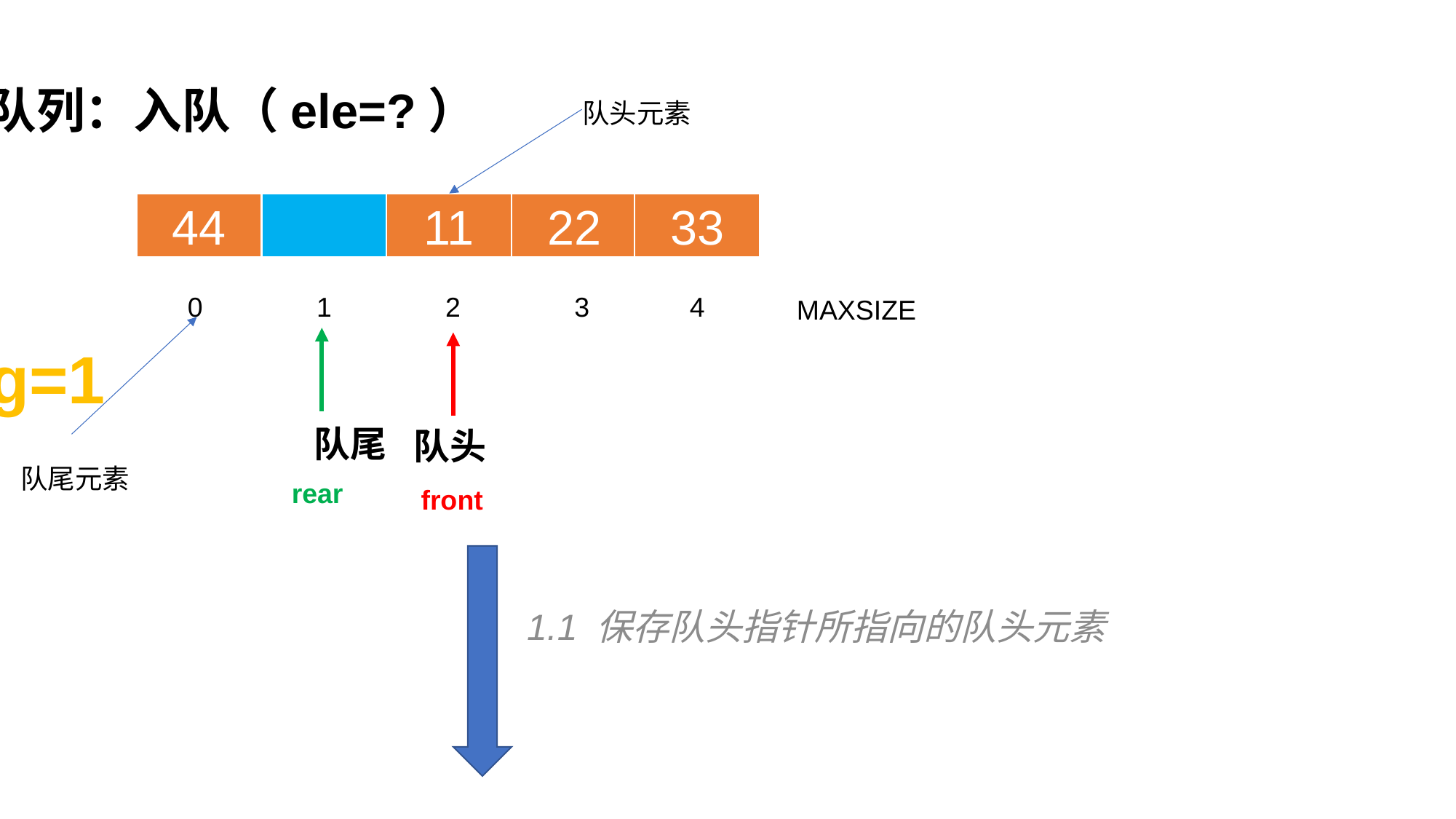

循环队列：入队（ele=?）
队头元素
44

11
22
33
0
1
2
3
4
MAXSIZE
tag=1
队尾
队头
队尾元素
rear
front

1.1 保存队头指针所指向的队头元素
ele=data[front]=11

1.2 修改队头指针，将其加一，表示删除原队头元素，但由于是循环队列，所以要对 MAXSIZE 取余
队头元素
44

11
22
33
0
1
2
3
4
MAXSIZE
tag=1
队头
队尾
队尾元素
rear
front

1.3 修改标记 tag，出队后队列可能为空，所以将标记置为 0
队头元素
44

11
22
33
0
1
2
3
4
MAXSIZE
tag=0
队头
队尾
队尾元素
rear
front